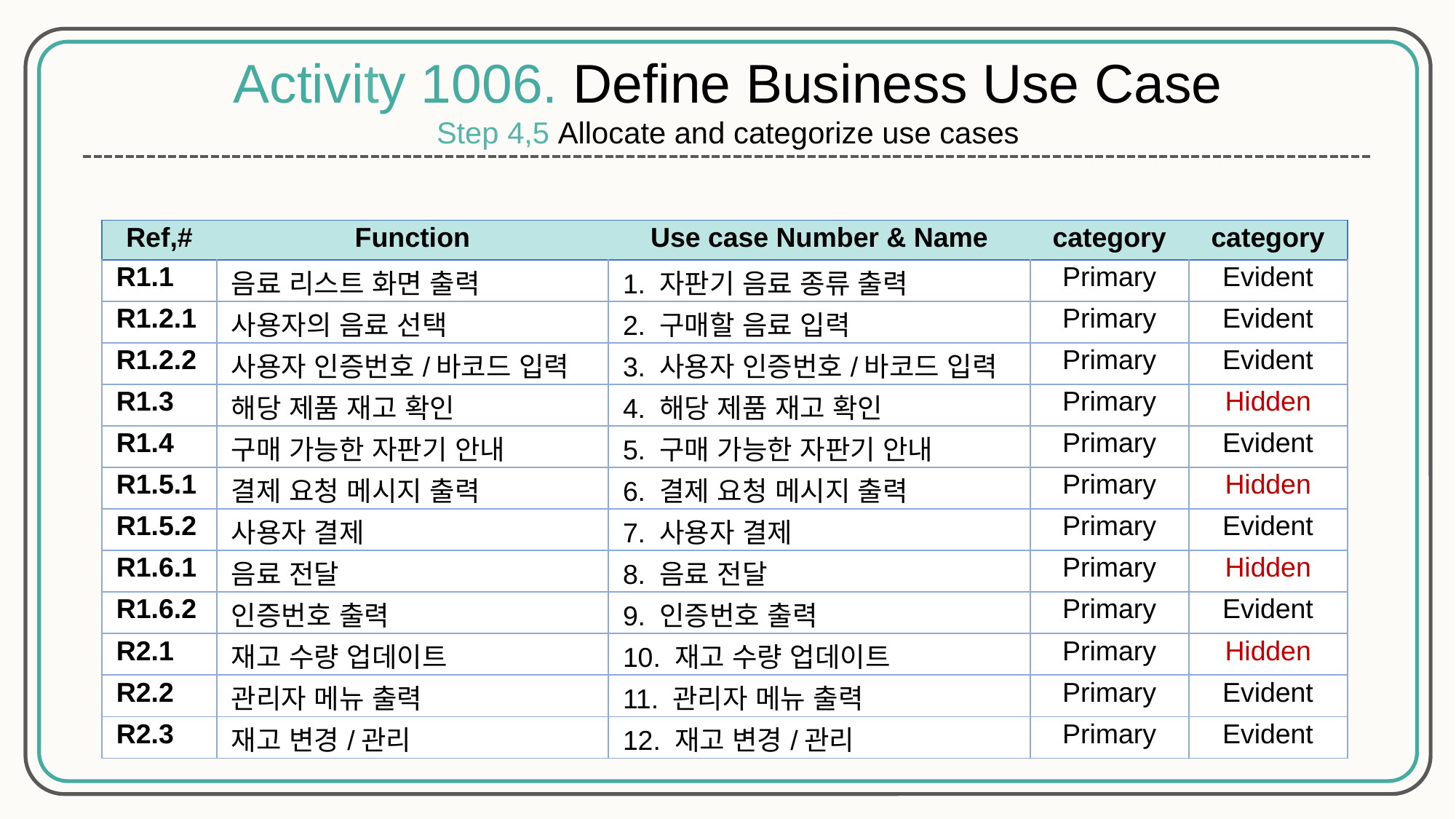

Activity 1006. Define Business Use Case
Step 4,5 Allocate and categorize use cases
| Ref,# | Function | Use case Number & Name | category | category |
| --- | --- | --- | --- | --- |
| R1.1 | 음료 리스트 화면 출력 | 1. 자판기 음료 종류 출력 | Primary | Evident |
| R1.2.1 | 사용자의 음료 선택 | 2. 구매할 음료 입력 | Primary | Evident |
| R1.2.2 | 사용자 인증번호/바코드 입력 | 3. 사용자 인증번호/바코드 입력 | Primary | Evident |
| R1.3 | 해당 제품 재고 확인 | 4. 해당 제품 재고 확인 | Primary | Hidden |
| R1.4 | 구매 가능한 자판기 안내 | 5. 구매 가능한 자판기 안내 | Primary | Evident |
| R1.5.1 | 결제 요청 메시지 출력 | 6. 결제 요청 메시지 출력 | Primary | Hidden |
| R1.5.2 | 사용자 결제 | 7. 사용자 결제 | Primary | Evident |
| R1.6.1 | 음료 전달 | 8. 음료 전달 | Primary | Hidden |
| R1.6.2 | 인증번호 출력 | 9. 인증번호 출력 | Primary | Evident |
| R2.1 | 재고 수량 업데이트 | 10. 재고 수량 업데이트 | Primary | Hidden |
| R2.2 | 관리자 메뉴 출력 | 11. 관리자 메뉴 출력 | Primary | Evident |
| R2.3 | 재고 변경/관리 | 12. 재고 변경/관리 | Primary | Evident |